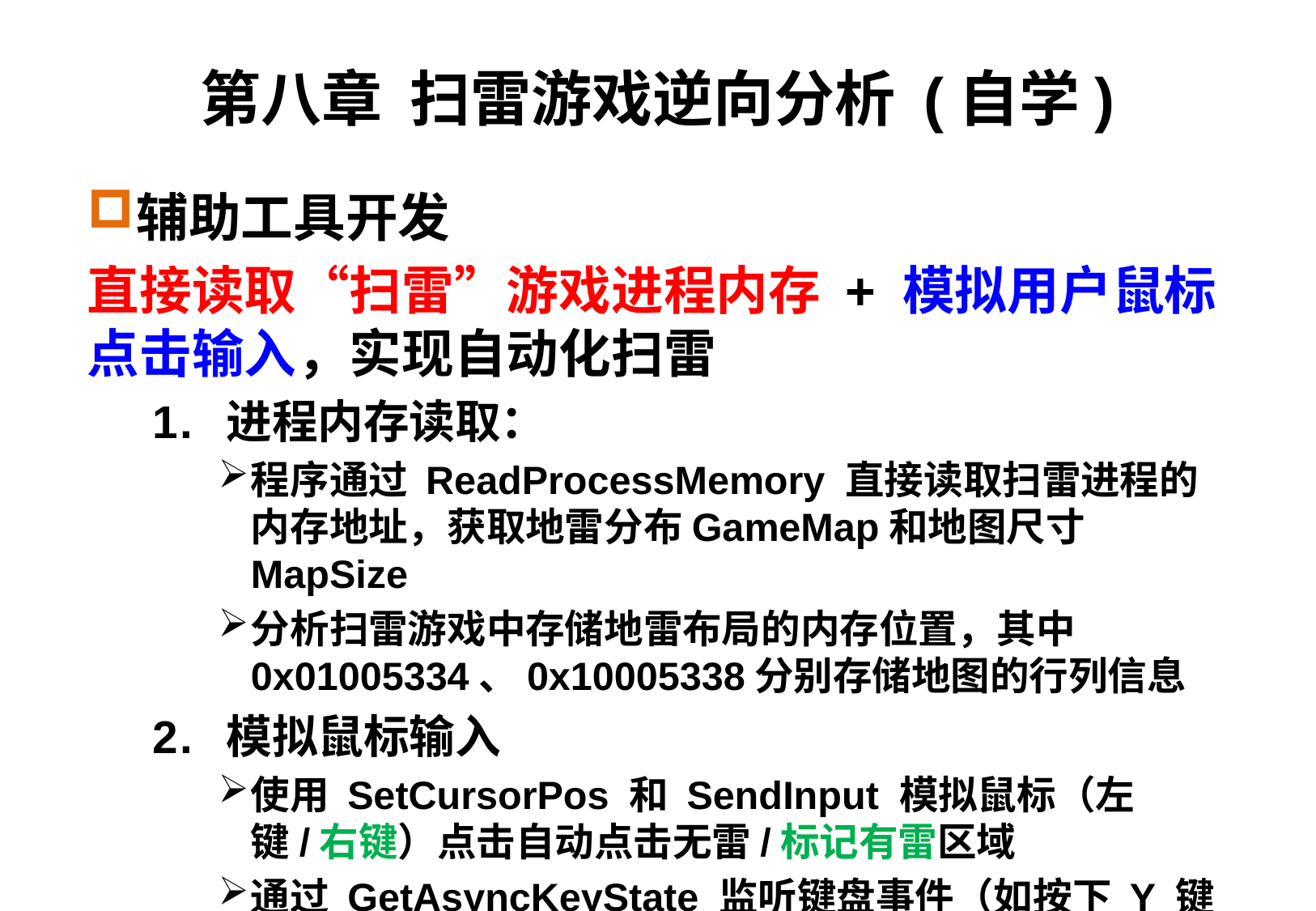

# 第八章  扫雷游戏逆向分析 (自学)
辅助工具开发
直接读取“扫雷”游戏进程内存 + 模拟用户鼠标点击输入，实现自动化扫雷
进程内存读取：
程序通过 ReadProcessMemory 直接读取扫雷进程的内存地址，获取地雷分布GameMap和地图尺寸MapSize
分析扫雷游戏中存储地雷布局的内存位置，其中0x01005334、0x10005338分别存储地图的行列信息
模拟鼠标输入
使用 SetCursorPos 和 SendInput 模拟鼠标（左键/右键）点击自动点击无雷/标记有雷区域
通过 GetAsyncKeyState 监听键盘事件（如按下 Y 键开始扫雷），实现外部控制